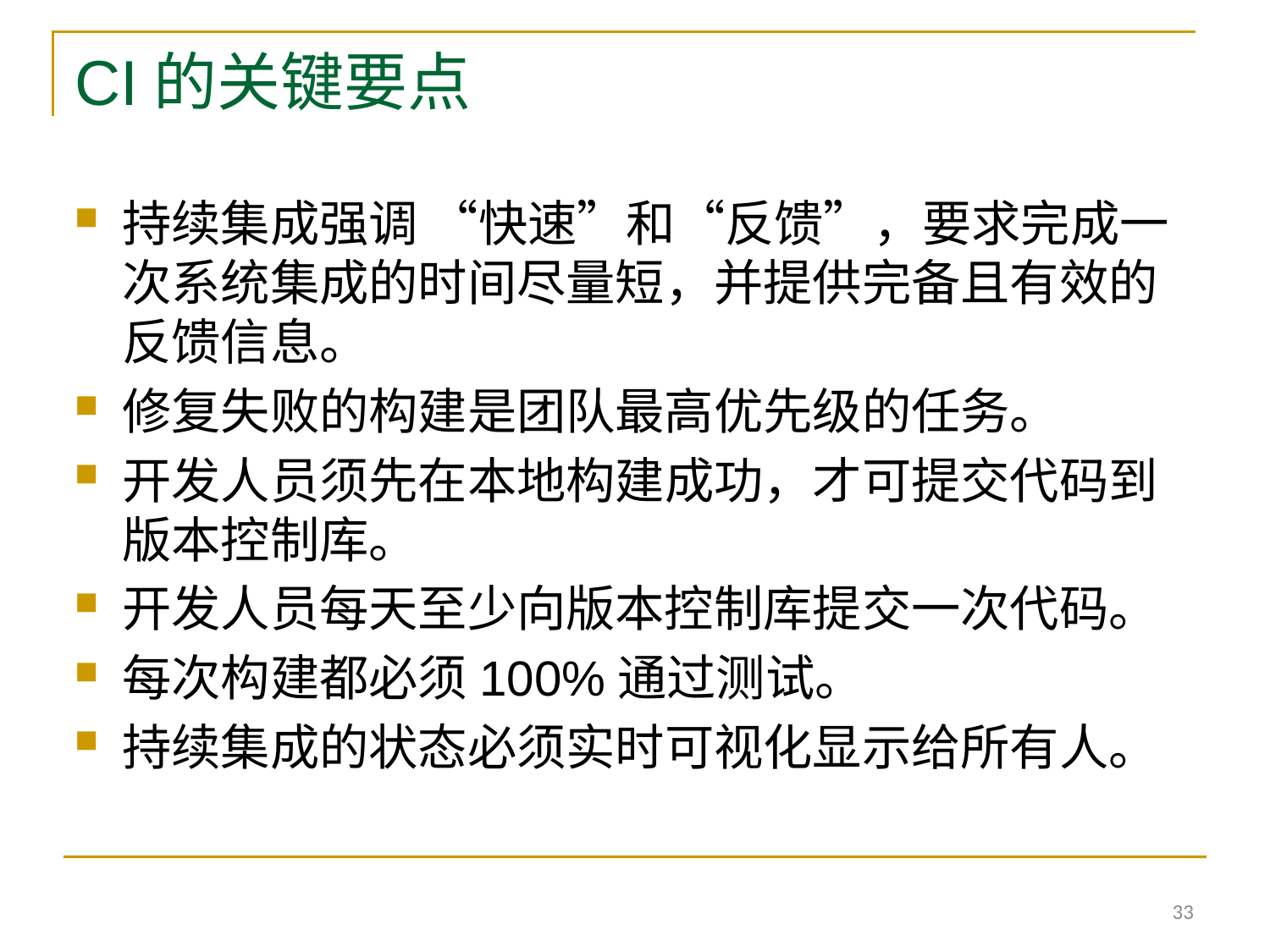

CI的关键要点
持续集成强调 “快速”和“反馈”，要求完成一次系统集成的时间尽量短，并提供完备且有效的反馈信息。
修复失败的构建是团队最高优先级的任务。
开发人员须先在本地构建成功，才可提交代码到版本控制库。
开发人员每天至少向版本控制库提交一次代码。
每次构建都必须100%通过测试。
持续集成的状态必须实时可视化显示给所有人。
33